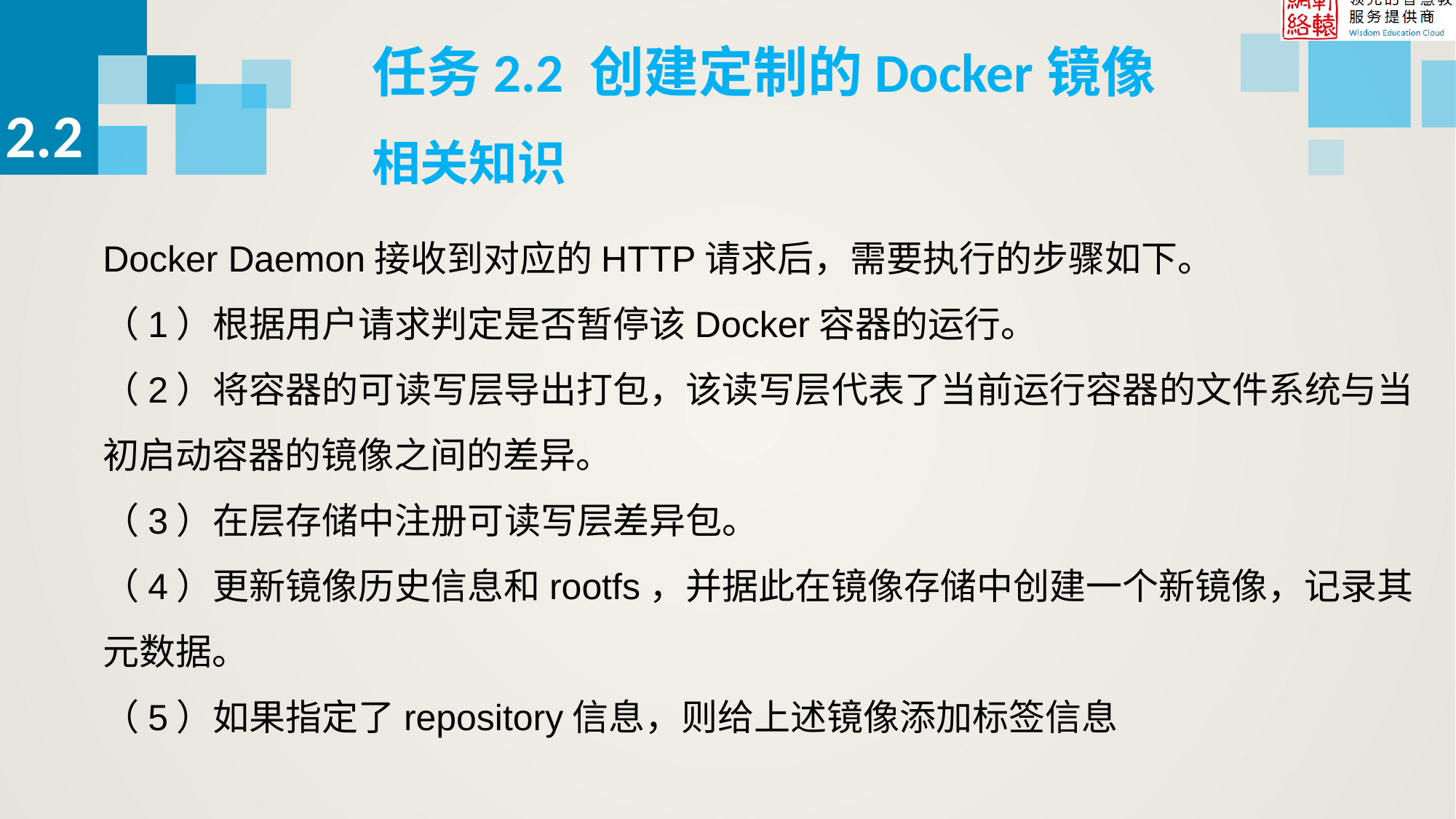

任务2.2 创建定制的Docker镜像
2.2
相关知识
Docker Daemon接收到对应的HTTP请求后，需要执行的步骤如下。
（1）根据用户请求判定是否暂停该Docker容器的运行。
（2）将容器的可读写层导出打包，该读写层代表了当前运行容器的文件系统与当初启动容器的镜像之间的差异。
（3）在层存储中注册可读写层差异包。
（4）更新镜像历史信息和rootfs，并据此在镜像存储中创建一个新镜像，记录其元数据。
（5）如果指定了repository信息，则给上述镜像添加标签信息